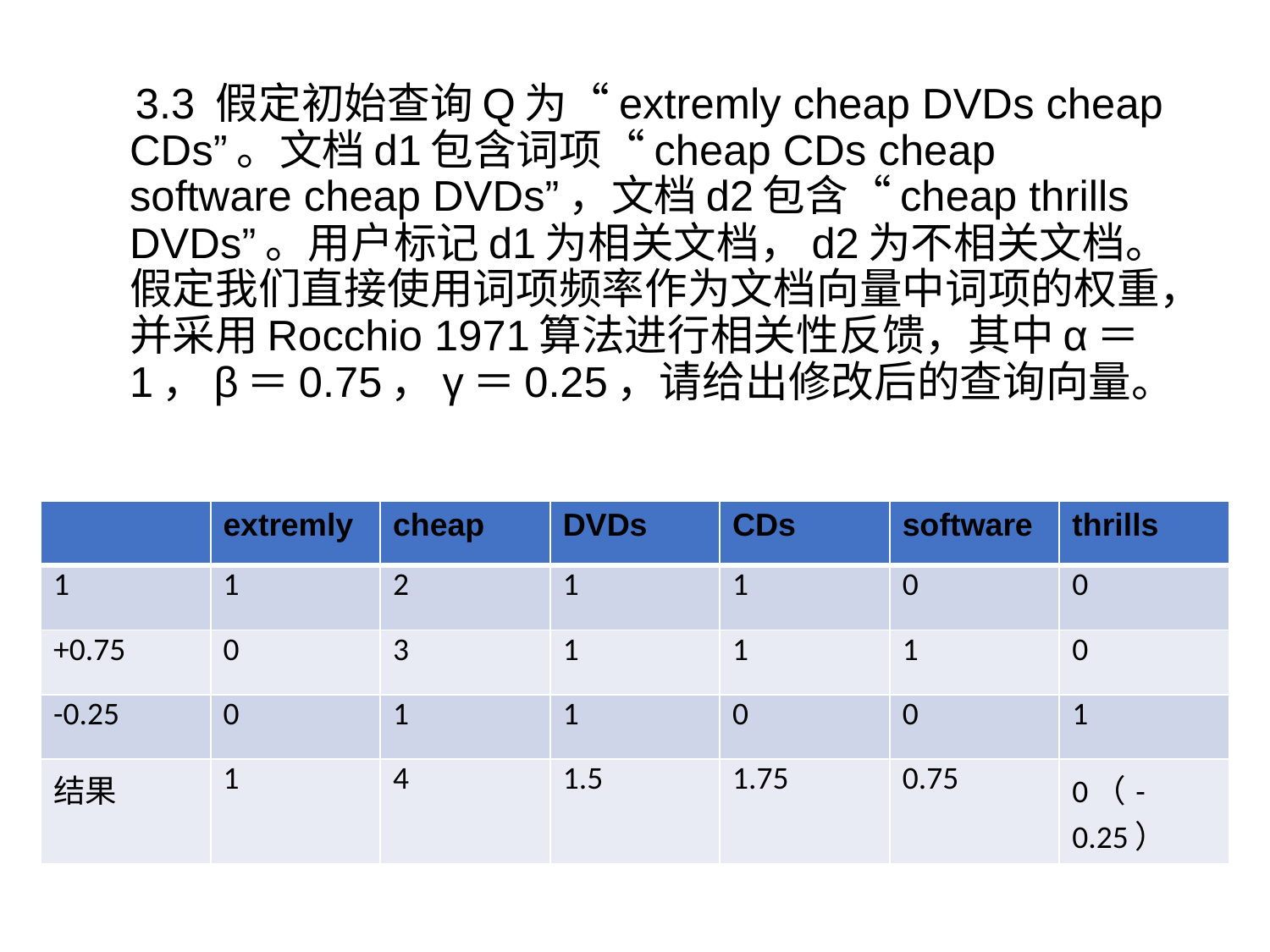

# 3.3 假定初始查询Q为“extremly cheap DVDs cheap CDs”。文档d1包含词项“cheap CDs cheap software cheap DVDs”，文档d2包含“cheap thrills DVDs”。用户标记d1为相关文档，d2为不相关文档。假定我们直接使用词项频率作为文档向量中词项的权重，并采用Rocchio 1971算法进行相关性反馈，其中α＝1，β＝0.75，γ＝0.25，请给出修改后的查询向量。
|  | extremly | cheap | DVDs | CDs | software | thrills |
| --- | --- | --- | --- | --- | --- | --- |
| 1 | 1 | 2 | 1 | 1 | 0 | 0 |
| +0.75 | 0 | 3 | 1 | 1 | 1 | 0 |
| -0.25 | 0 | 1 | 1 | 0 | 0 | 1 |
| 结果 | 1 | 4 | 1.5 | 1.75 | 0.75 | 0（-0.25） |